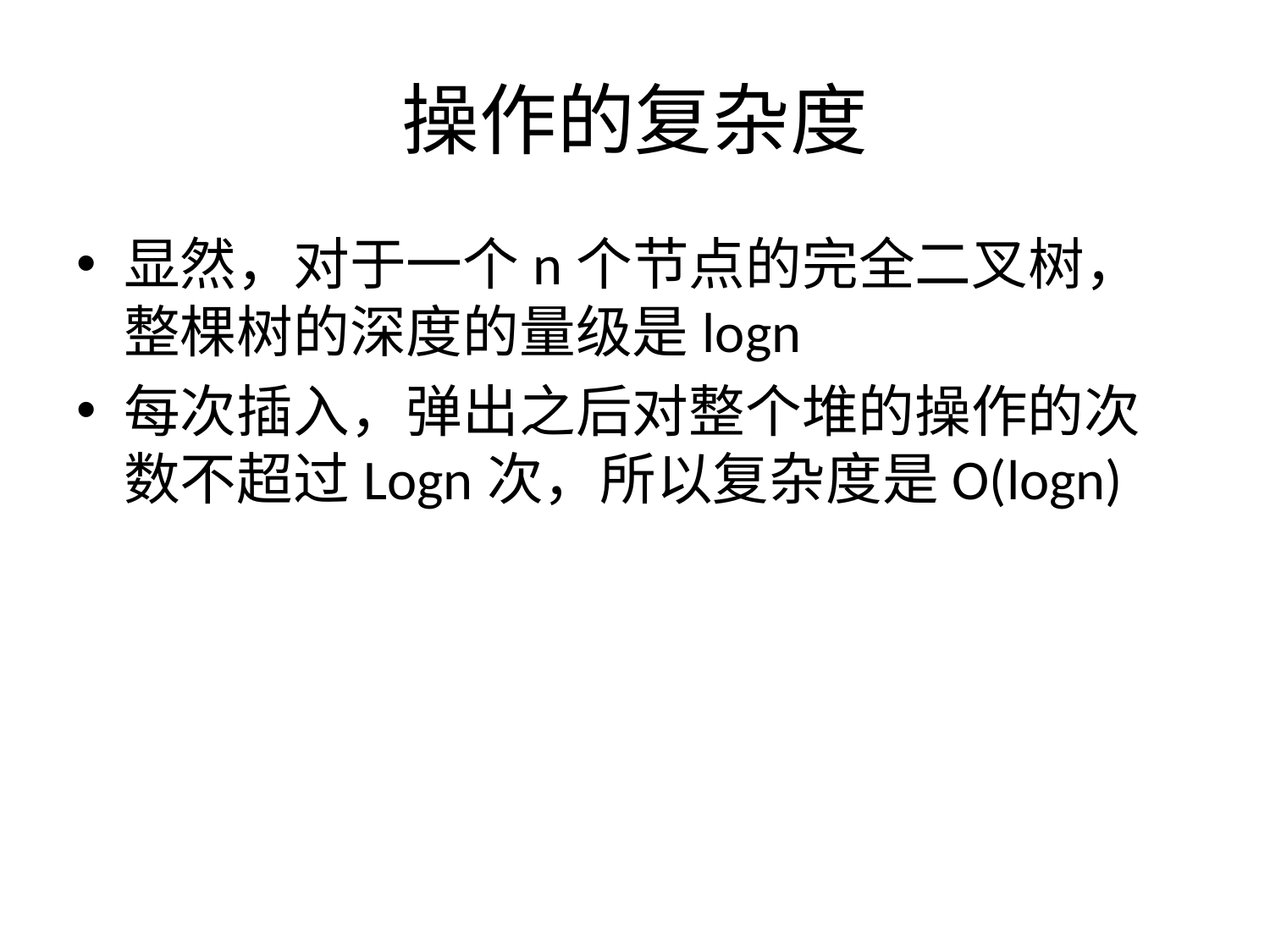

# 操作的复杂度
显然，对于一个n个节点的完全二叉树，整棵树的深度的量级是logn
每次插入，弹出之后对整个堆的操作的次数不超过Logn次，所以复杂度是O(logn)